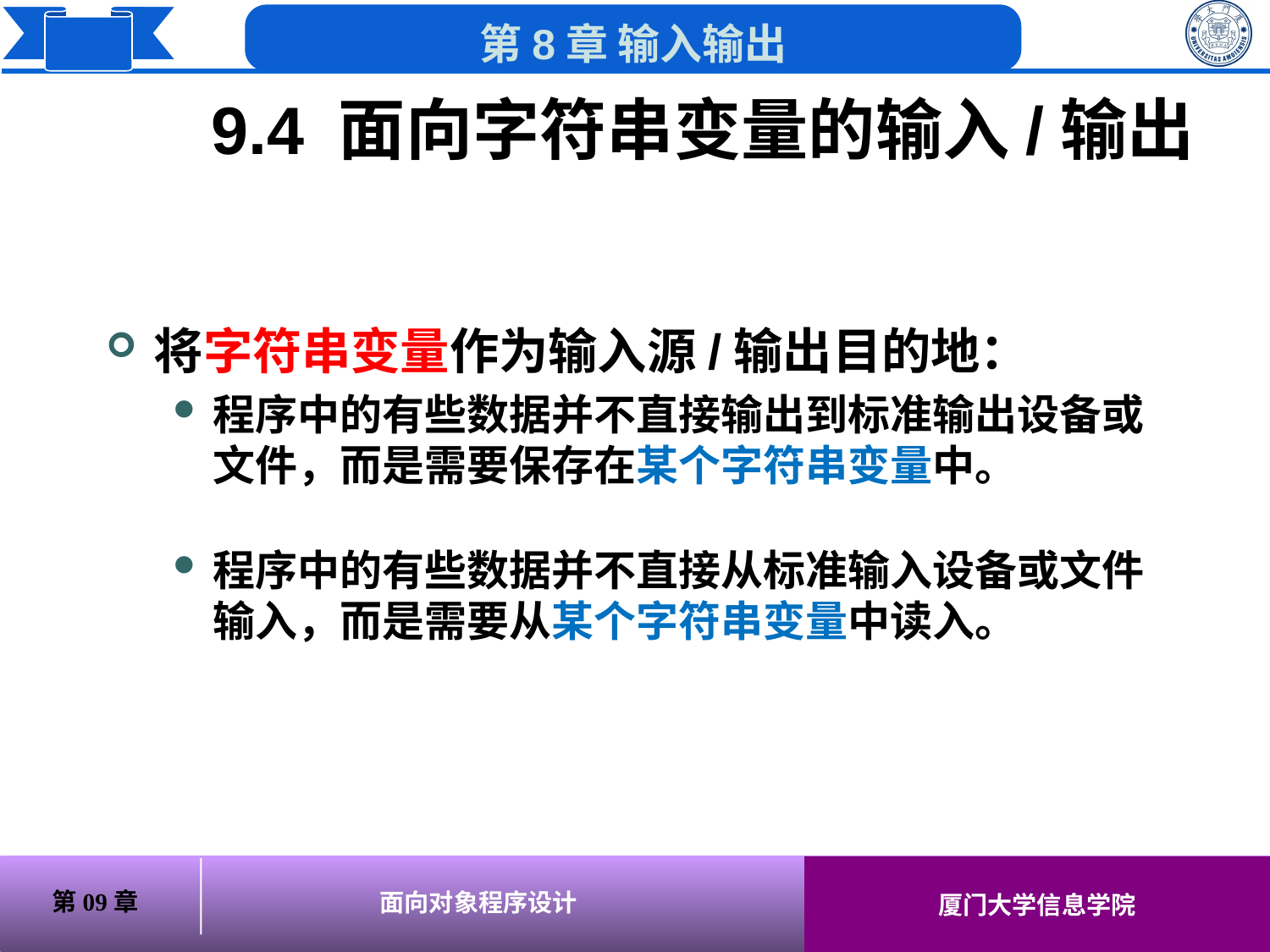

9.4 面向字符串变量的输入/输出
将字符串变量作为输入源/输出目的地：
程序中的有些数据并不直接输出到标准输出设备或文件，而是需要保存在某个字符串变量中。

程序中的有些数据并不直接从标准输入设备或文件输入，而是需要从某个字符串变量中读入。
64